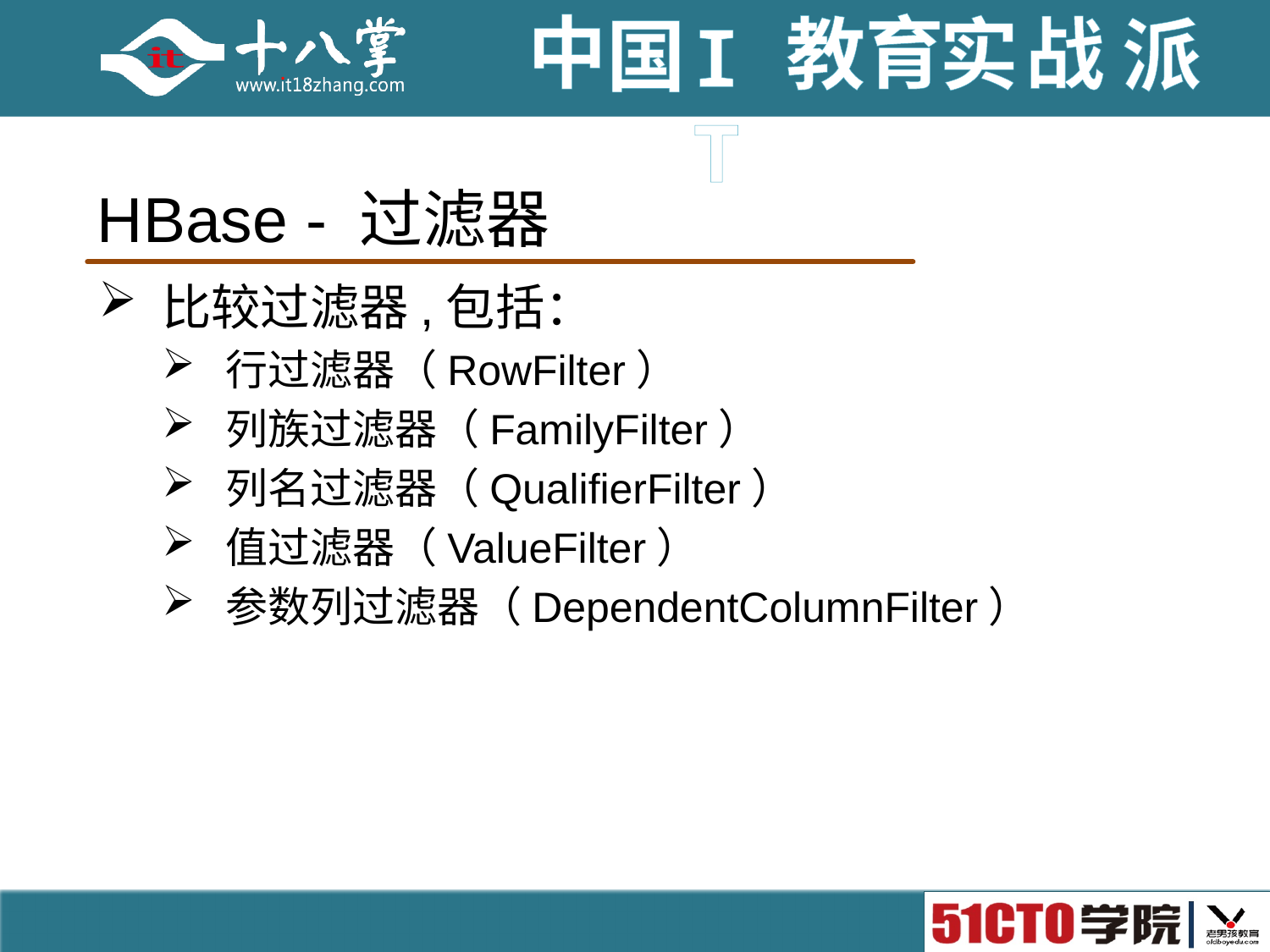

# HBase - 过滤器
比较过滤器,包括：
行过滤器（RowFilter）
列族过滤器（FamilyFilter）
列名过滤器（QualifierFilter）
值过滤器（ValueFilter）
参数列过滤器（DependentColumnFilter）